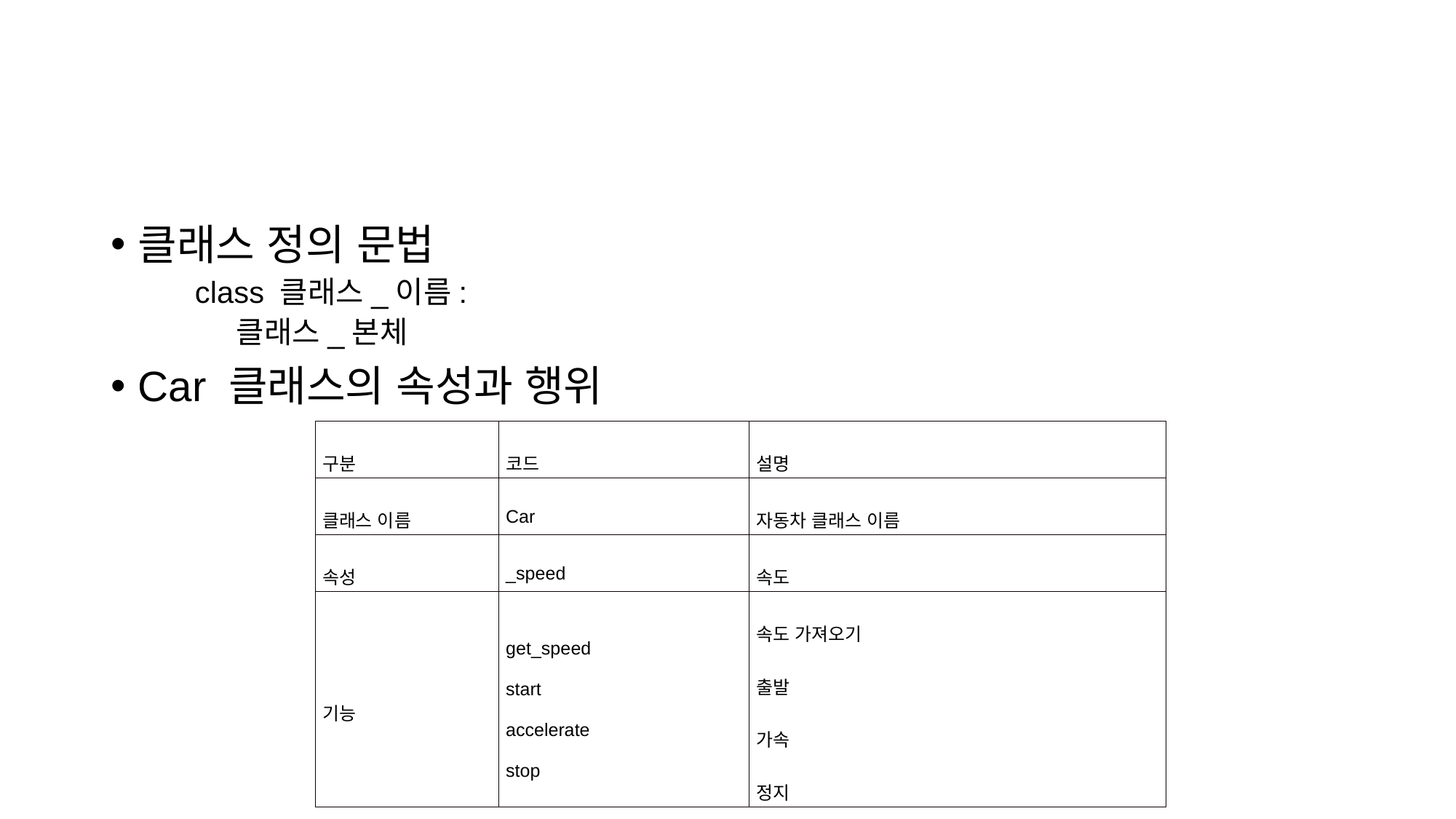

#

클래스 정의 문법
class 클래스_이름:
    클래스_본체
Car 클래스의 속성과 행위
| 구분 | 코드 | 설명 |
| --- | --- | --- |
| 클래스 이름 | Car | 자동차 클래스 이름 |
| 속성 | \_speed | 속도 |
| 기능 | get\_speed start accelerate stop | 속도 가져오기 출발 가속 정지 |